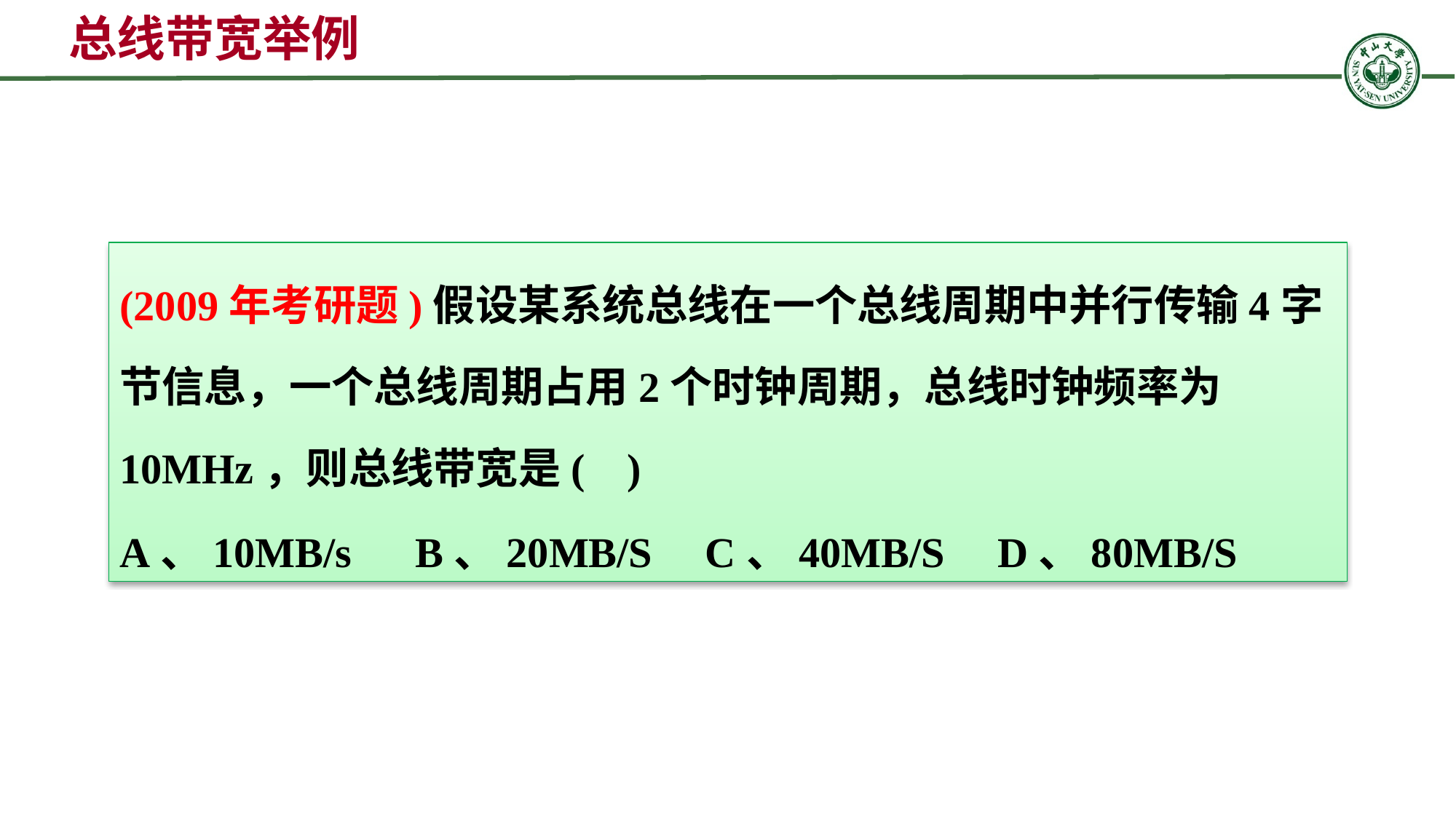

总线带宽举例
(2009年考研题)假设某系统总线在一个总线周期中并行传输4字节信息，一个总线周期占用2个时钟周期，总线时钟频率为10MHz，则总线带宽是(    )
A、10MB/s      B、20MB/S     C、40MB/S     D、80MB/S